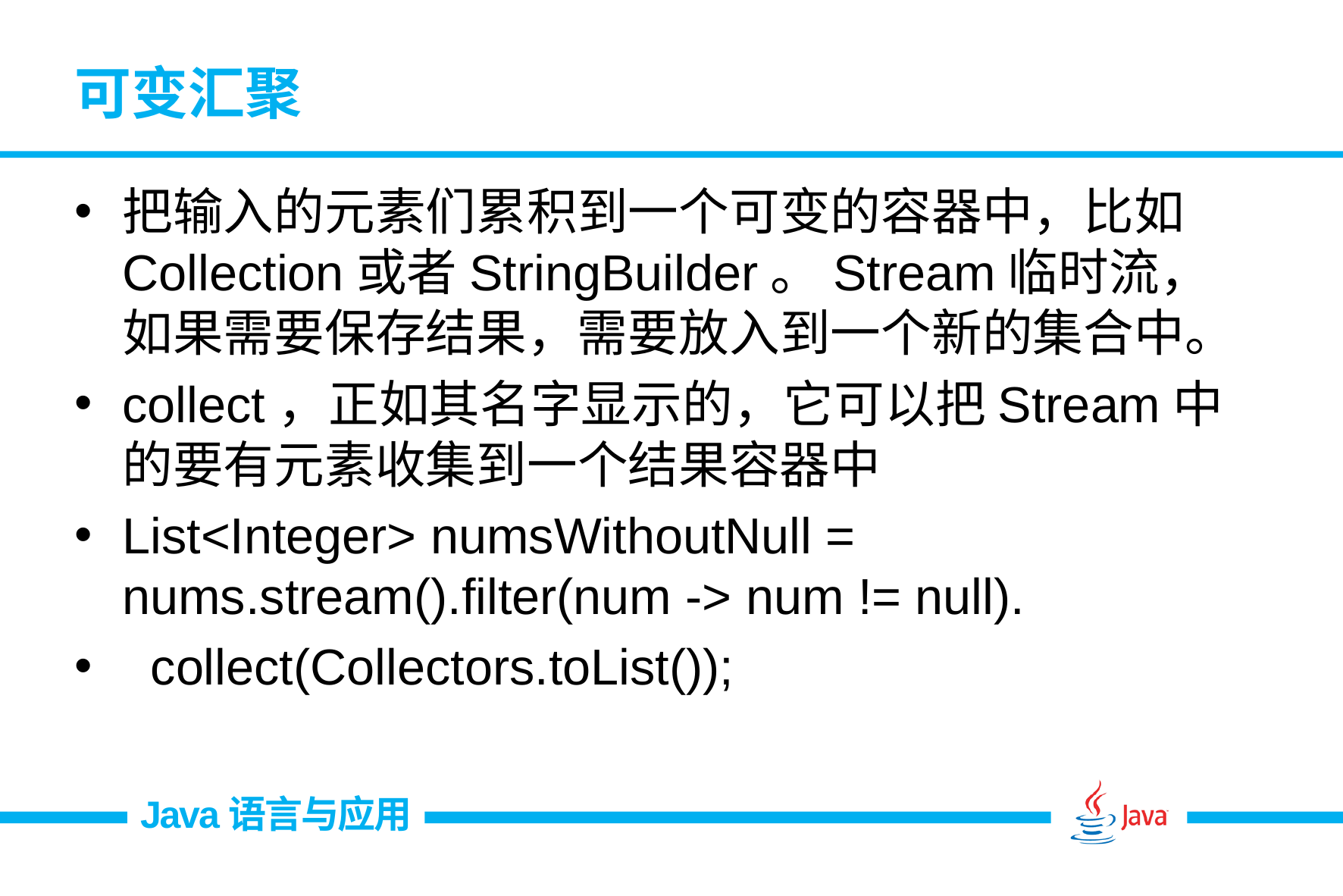

# 可变汇聚
把输入的元素们累积到一个可变的容器中，比如Collection或者StringBuilder。Stream临时流，如果需要保存结果，需要放入到一个新的集合中。
collect，正如其名字显示的，它可以把Stream中的要有元素收集到一个结果容器中
List<Integer> numsWithoutNull = nums.stream().filter(num -> num != null).
  collect(Collectors.toList());